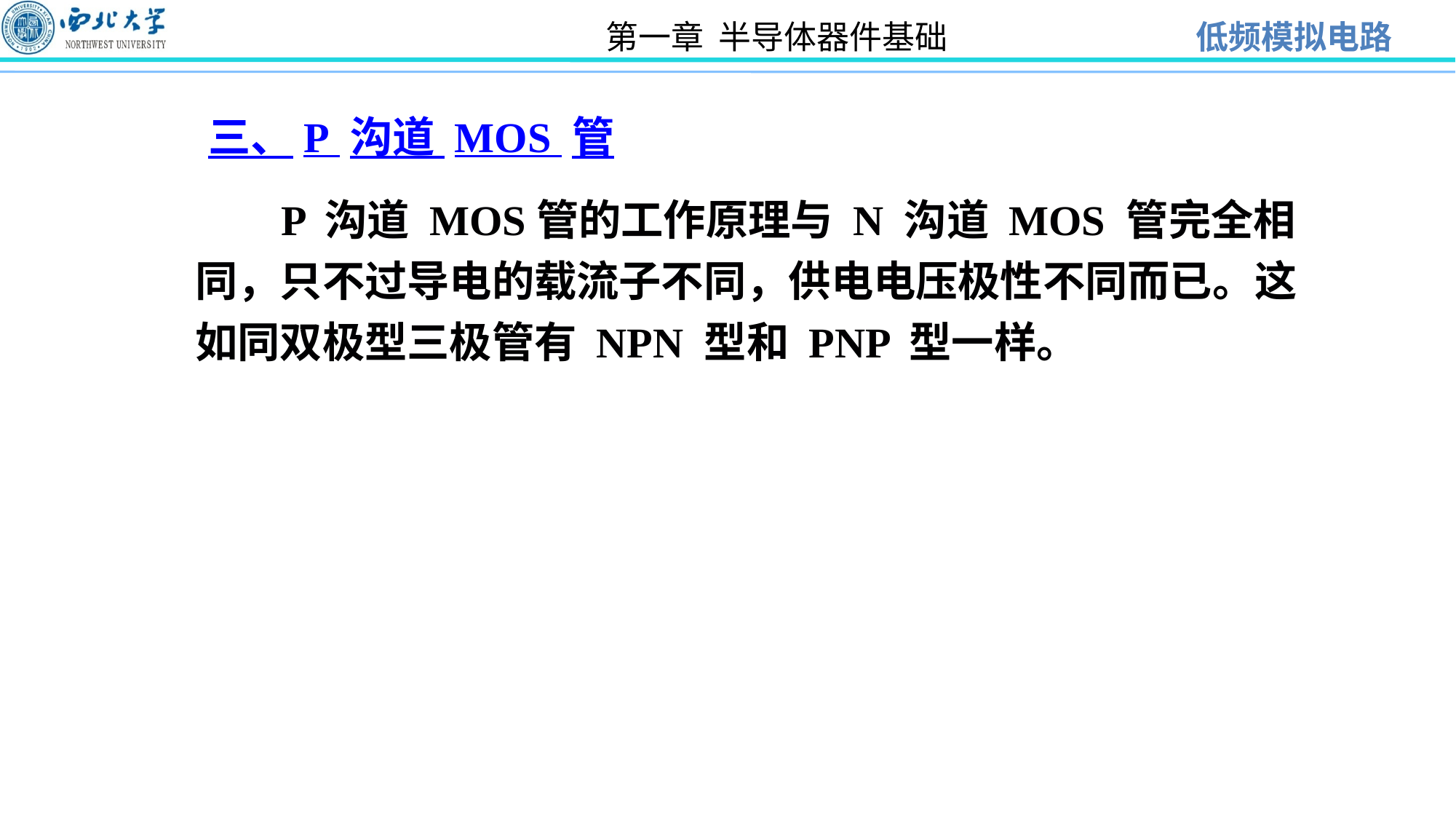

三、P 沟道 MOS 管
            P 沟道 MOS管的工作原理与 N 沟道 MOS 管完全相同，只不过导电的载流子不同，供电电压极性不同而已。这如同双极型三极管有 NPN 型和 PNP 型一样。
16